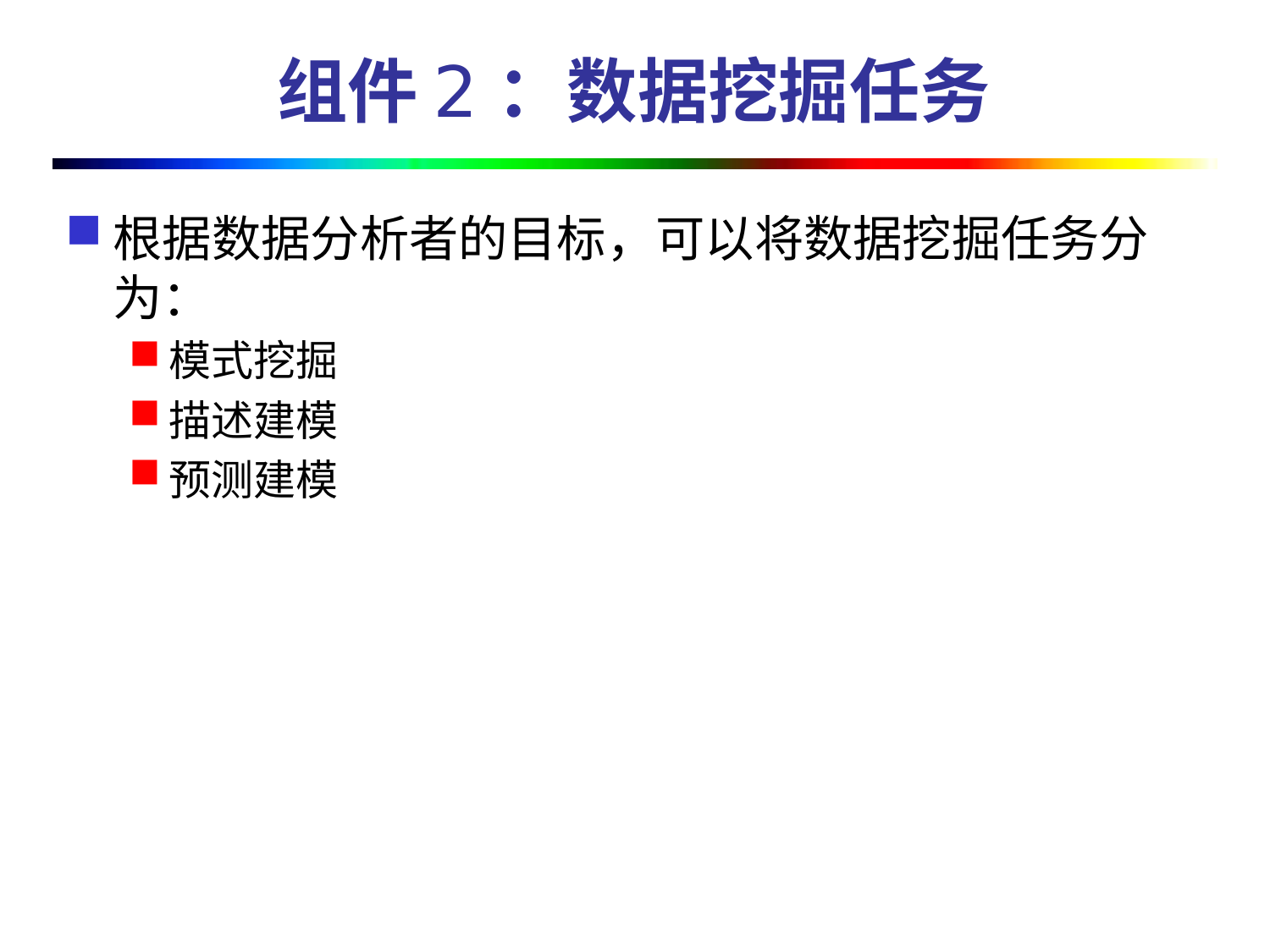

# 组件2：数据挖掘任务
根据数据分析者的目标，可以将数据挖掘任务分为：
模式挖掘
描述建模
预测建模